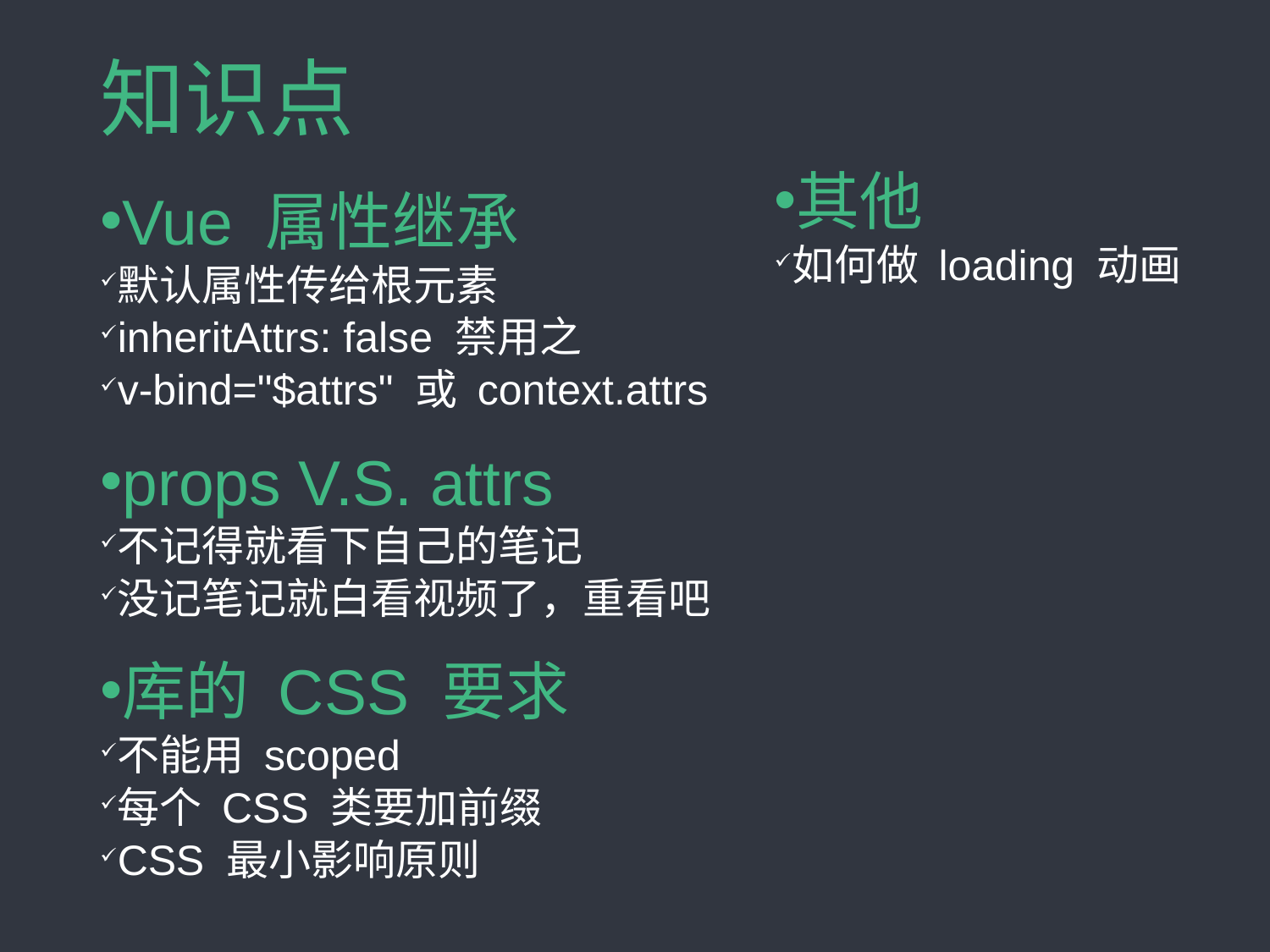

# 知识点
其他
如何做 loading 动画

Vue 属性继承
默认属性传给根元素
inheritAttrs: false 禁用之
v-bind="$attrs" 或 context.attrs
props V.S. attrs
不记得就看下自己的笔记
没记笔记就白看视频了，重看吧
库的 CSS 要求
不能用 scoped
每个 CSS 类要加前缀
CSS 最小影响原则